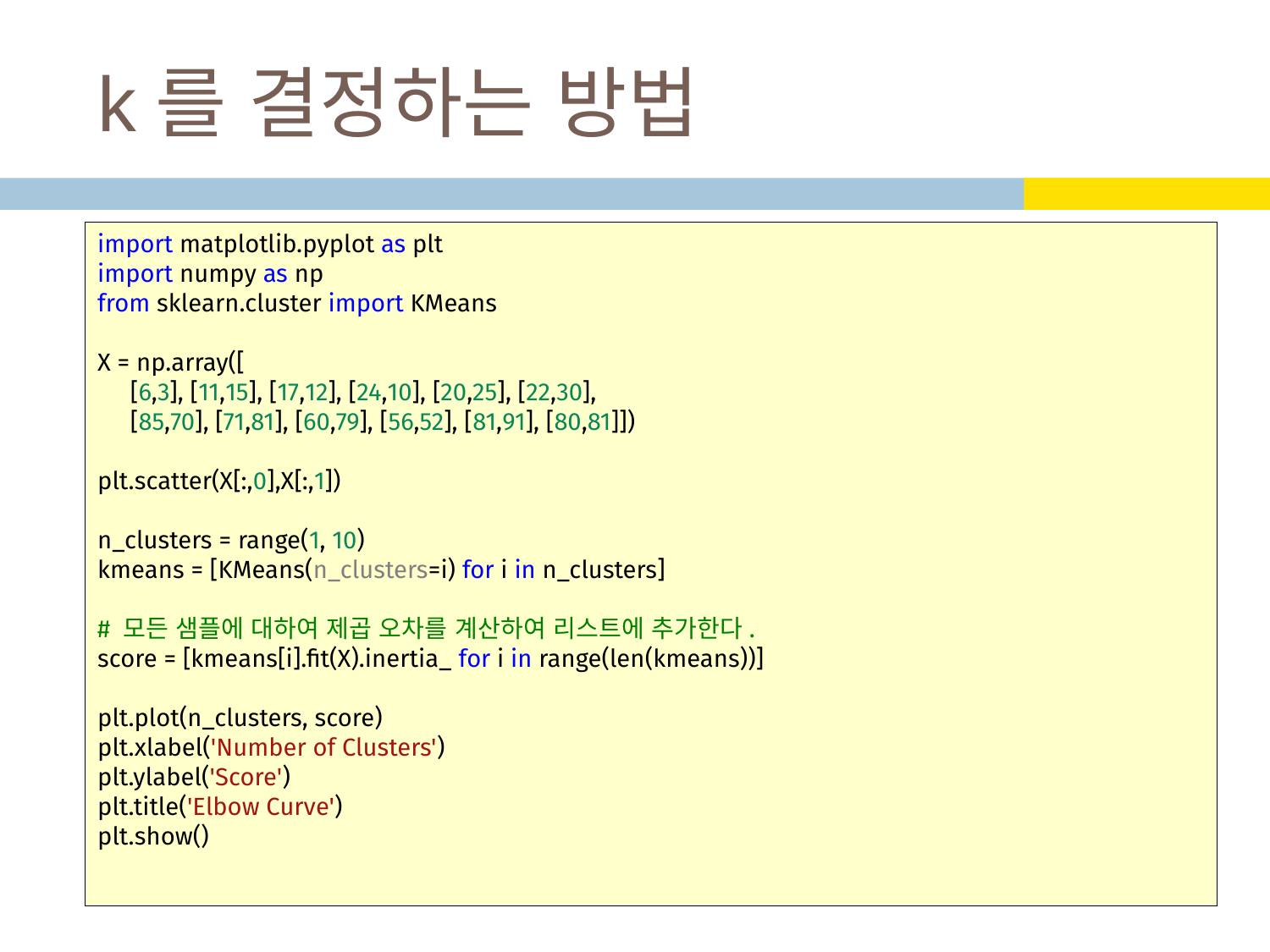

# k를 결정하는 방법

import matplotlib.pyplot as plt
import numpy as np
from sklearn.cluster import KMeans
X = np.array([
     [6,3], [11,15], [17,12], [24,10], [20,25], [22,30],
     [85,70], [71,81], [60,79], [56,52], [81,91], [80,81]])
plt.scatter(X[:,0],X[:,1])
n_clusters = range(1, 10)
kmeans = [KMeans(n_clusters=i) for i in n_clusters]
# 모든 샘플에 대하여 제곱 오차를 계산하여 리스트에 추가한다.
score = [kmeans[i].fit(X).inertia_ for i in range(len(kmeans))]
plt.plot(n_clusters, score)
plt.xlabel('Number of Clusters')
plt.ylabel('Score')
plt.title('Elbow Curve')
plt.show()